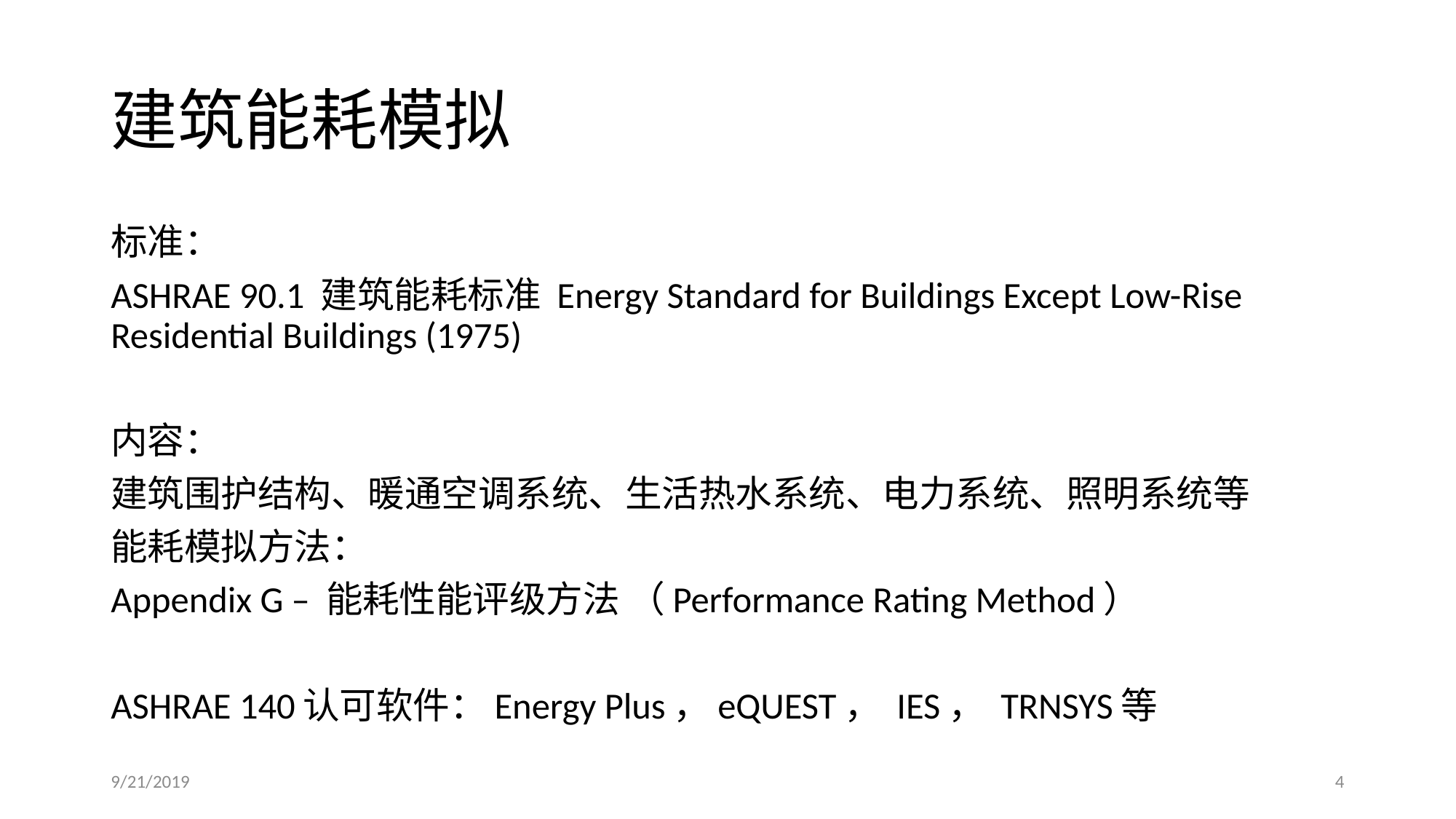

# 建筑能耗模拟
标准：
ASHRAE 90.1 建筑能耗标准 Energy Standard for Buildings Except Low-Rise Residential Buildings (1975)

内容：
建筑围护结构、暖通空调系统、生活热水系统、电力系统、照明系统等
能耗模拟方法：
Appendix G – 能耗性能评级方法 （Performance Rating Method）

ASHRAE 140认可软件：Energy Plus，eQUEST， IES， TRNSYS等

9/21/2019
4